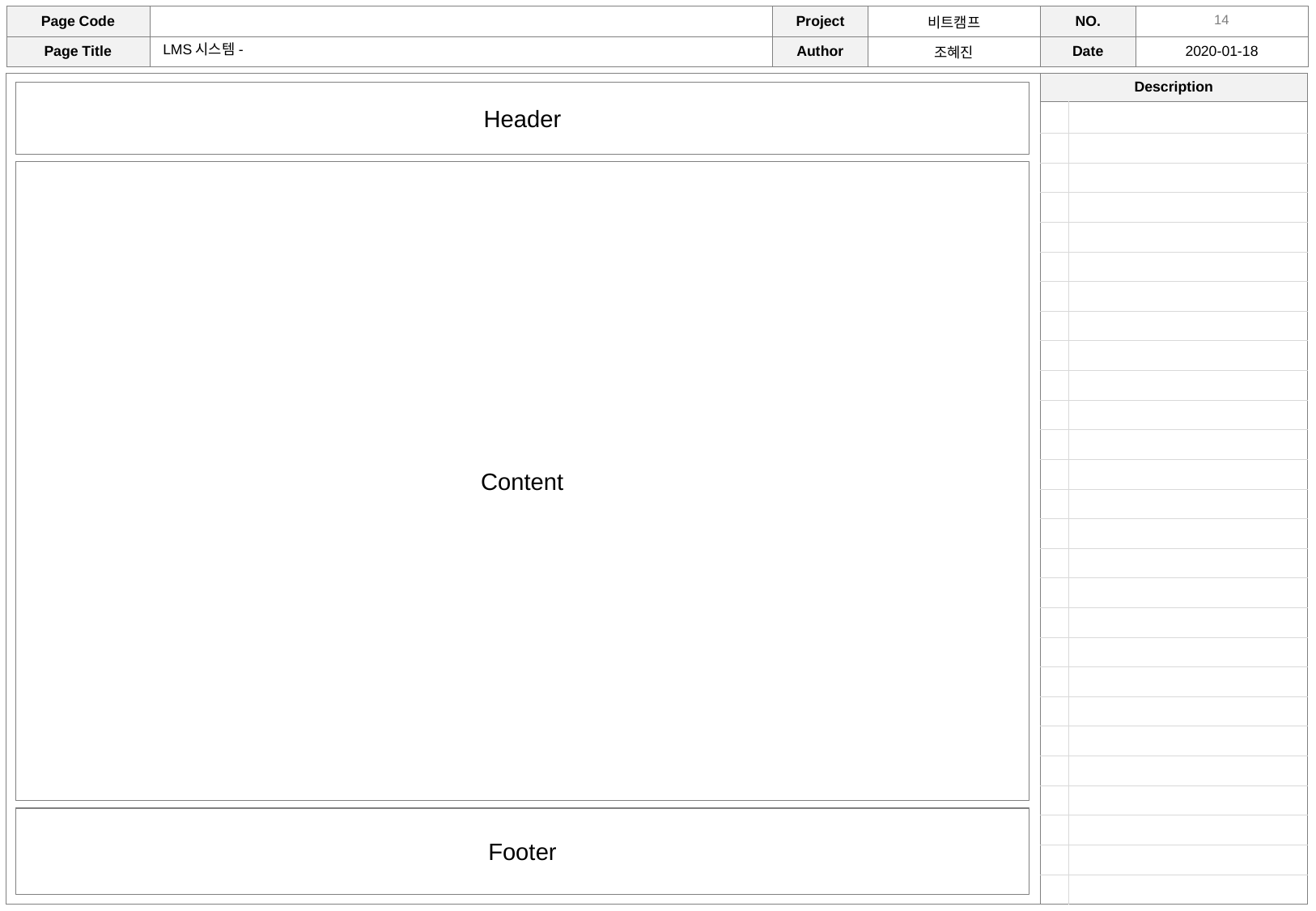

LMS시스템-
Header
|  |  |
| --- | --- |
|  |  |
|  |  |
|  |  |
|  |  |
|  |  |
|  |  |
|  |  |
|  |  |
|  |  |
|  |  |
|  |  |
|  |  |
|  |  |
|  |  |
|  |  |
|  |  |
|  |  |
|  |  |
|  |  |
|  |  |
|  |  |
|  |  |
|  |  |
|  |  |
|  |  |
|  |  |
Content
Footer